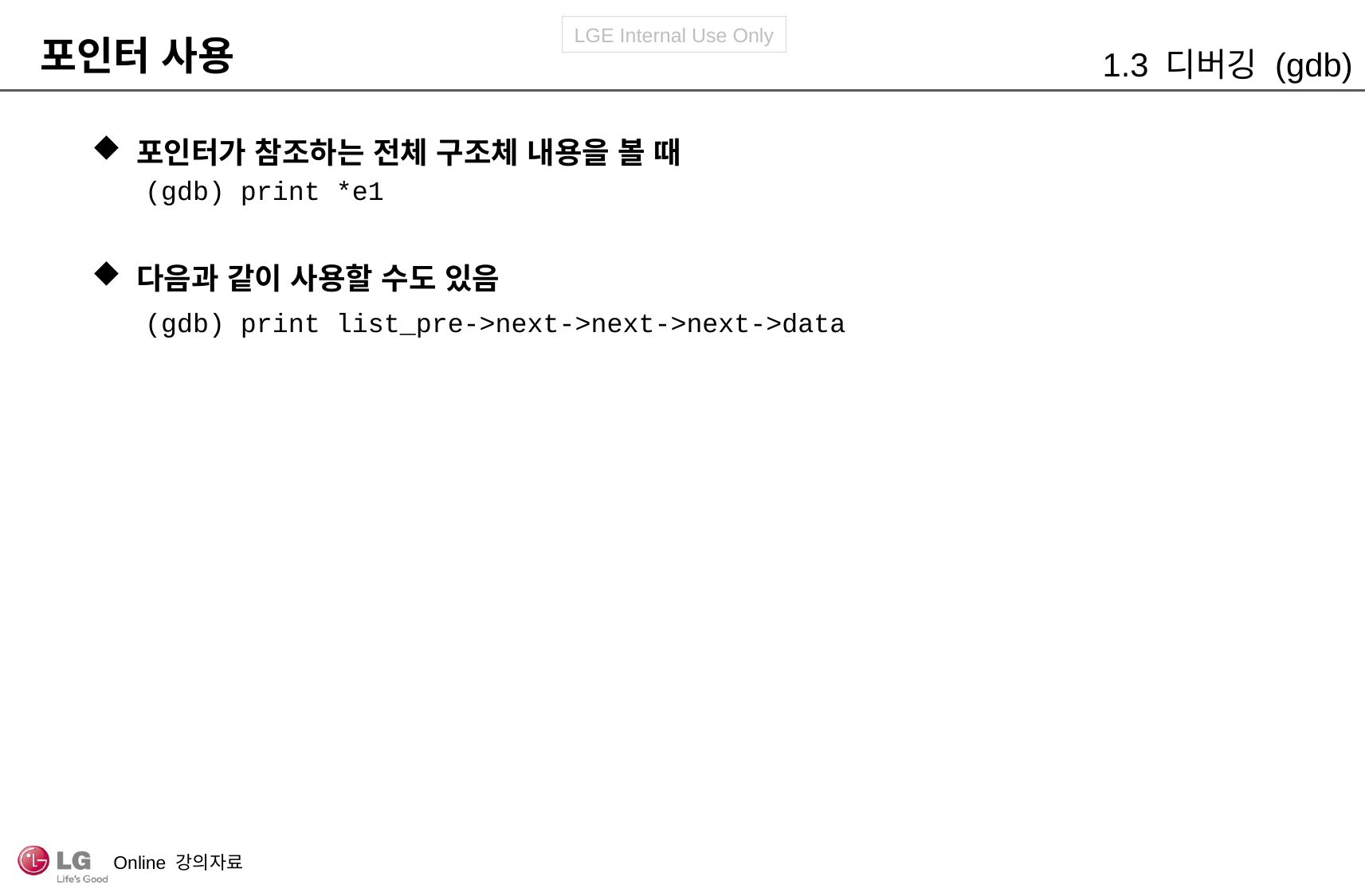

포인터 사용
1.3 디버깅 (gdb)

포인터가 참조하는 전체 구조체 내용을 볼 때

다음과 같이 사용할 수도 있음

(gdb) print *e1
(gdb) print list_pre->next->next->next->data